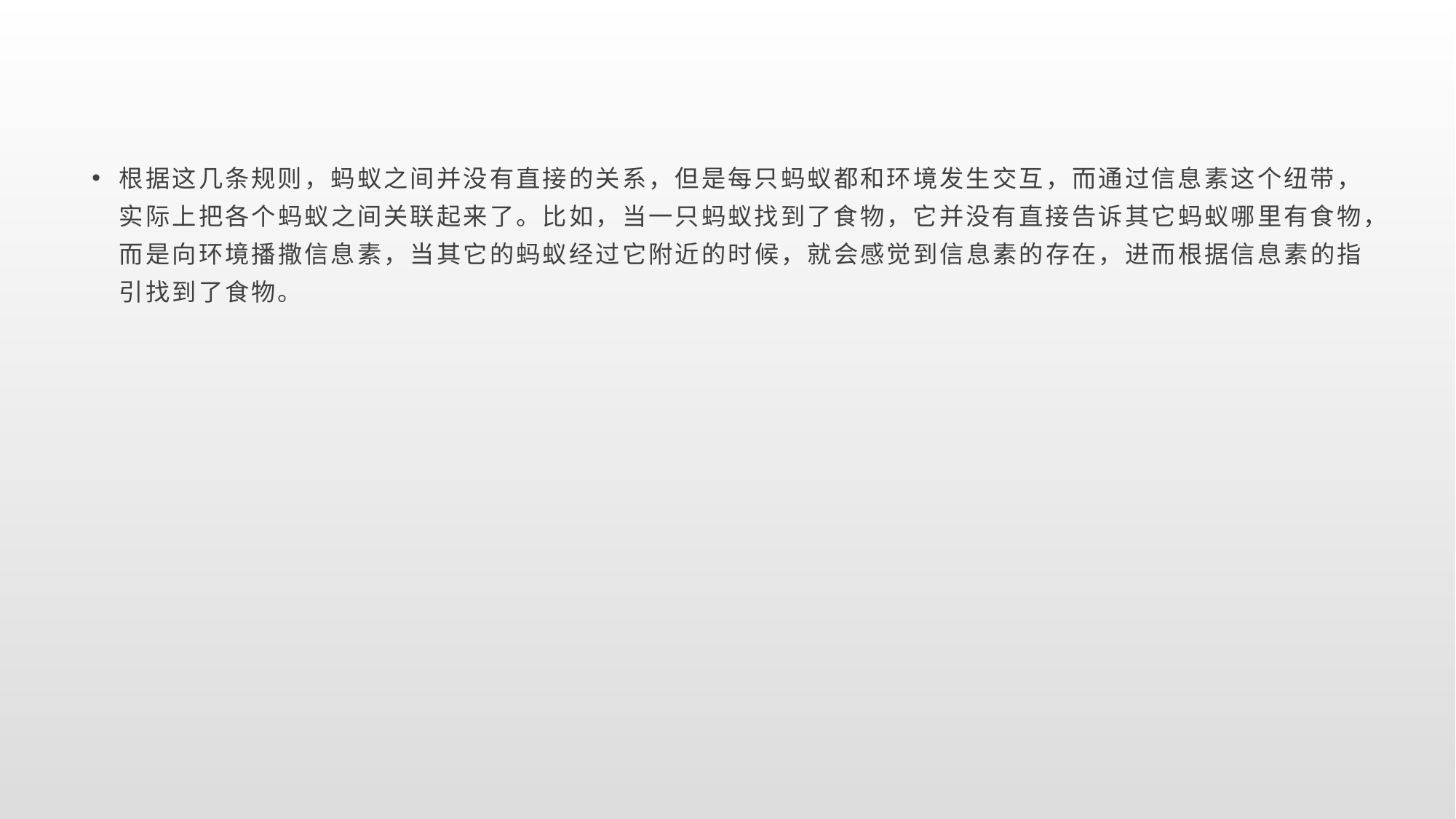

#
根据这几条规则，蚂蚁之间并没有直接的关系，但是每只蚂蚁都和环境发生交互，而通过信息素这个纽带，实际上把各个蚂蚁之间关联起来了。比如，当一只蚂蚁找到了食物，它并没有直接告诉其它蚂蚁哪里有食物，而是向环境播撒信息素，当其它的蚂蚁经过它附近的时候，就会感觉到信息素的存在，进而根据信息素的指引找到了食物。